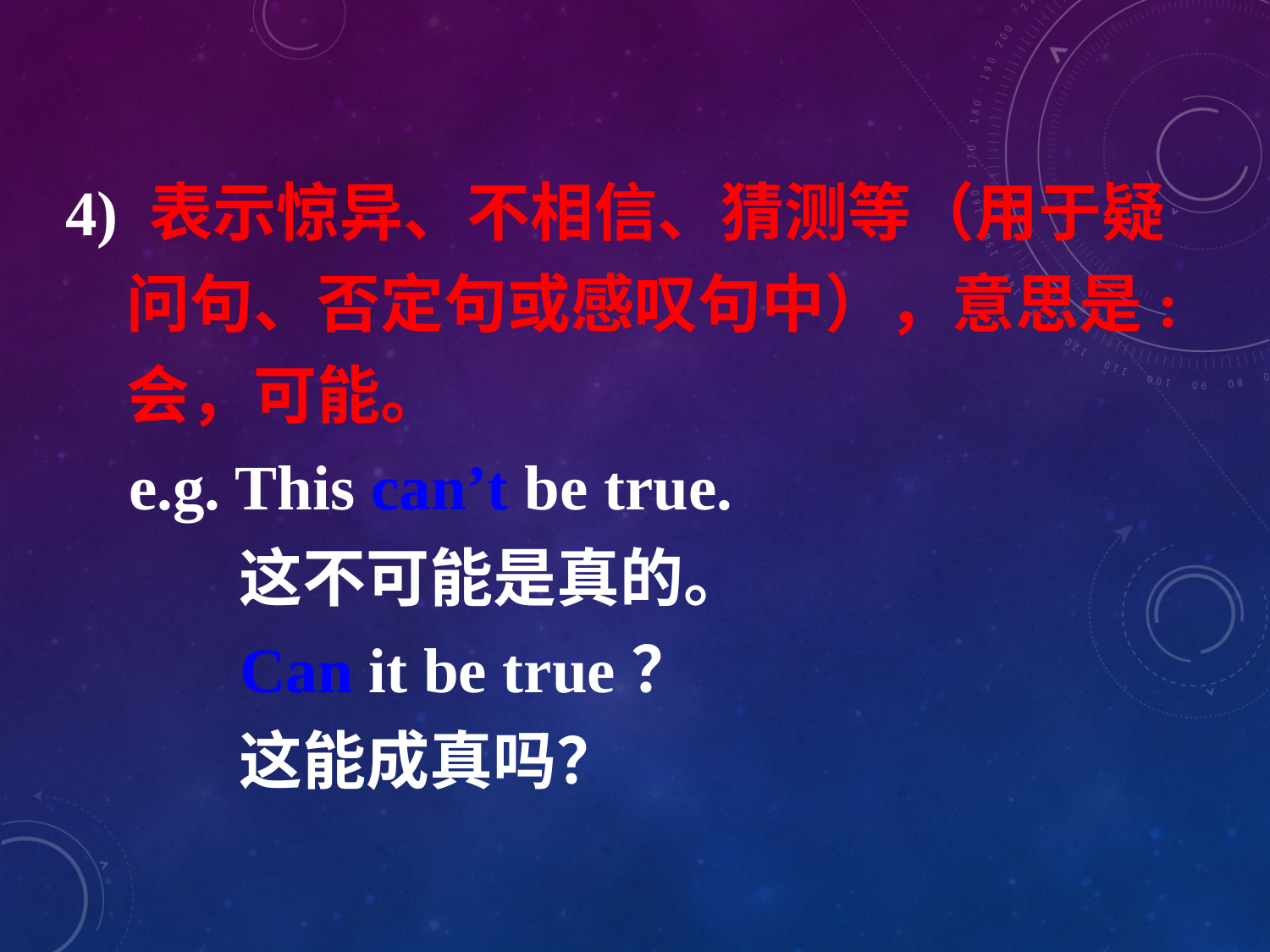

4) 表示惊异、不相信、猜测等（用于疑问句、否定句或感叹句中），意思是:会，可能。
    e.g. This can’t be true.
           这不可能是真的。
           Can it be true？
           这能成真吗？